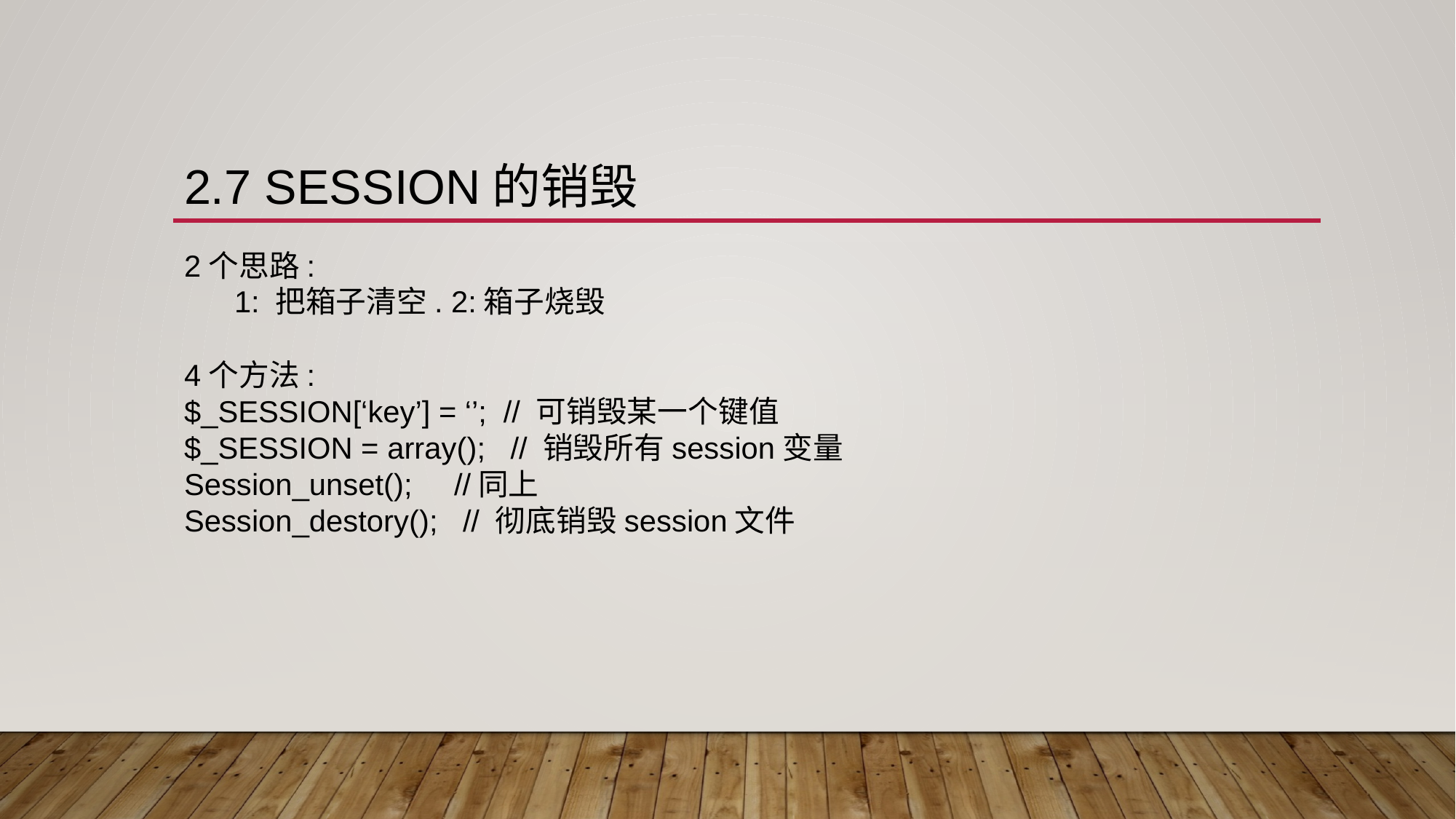

# 2.7 session的销毁
2个思路:
      1: 把箱子清空. 2:箱子烧毁

4个方法:
$_SESSION[‘key’] = ‘’;  // 可销毁某一个键值
$_SESSION = array();   // 销毁所有session变量
Session_unset();     //同上
Session_destory();   // 彻底销毁session文件